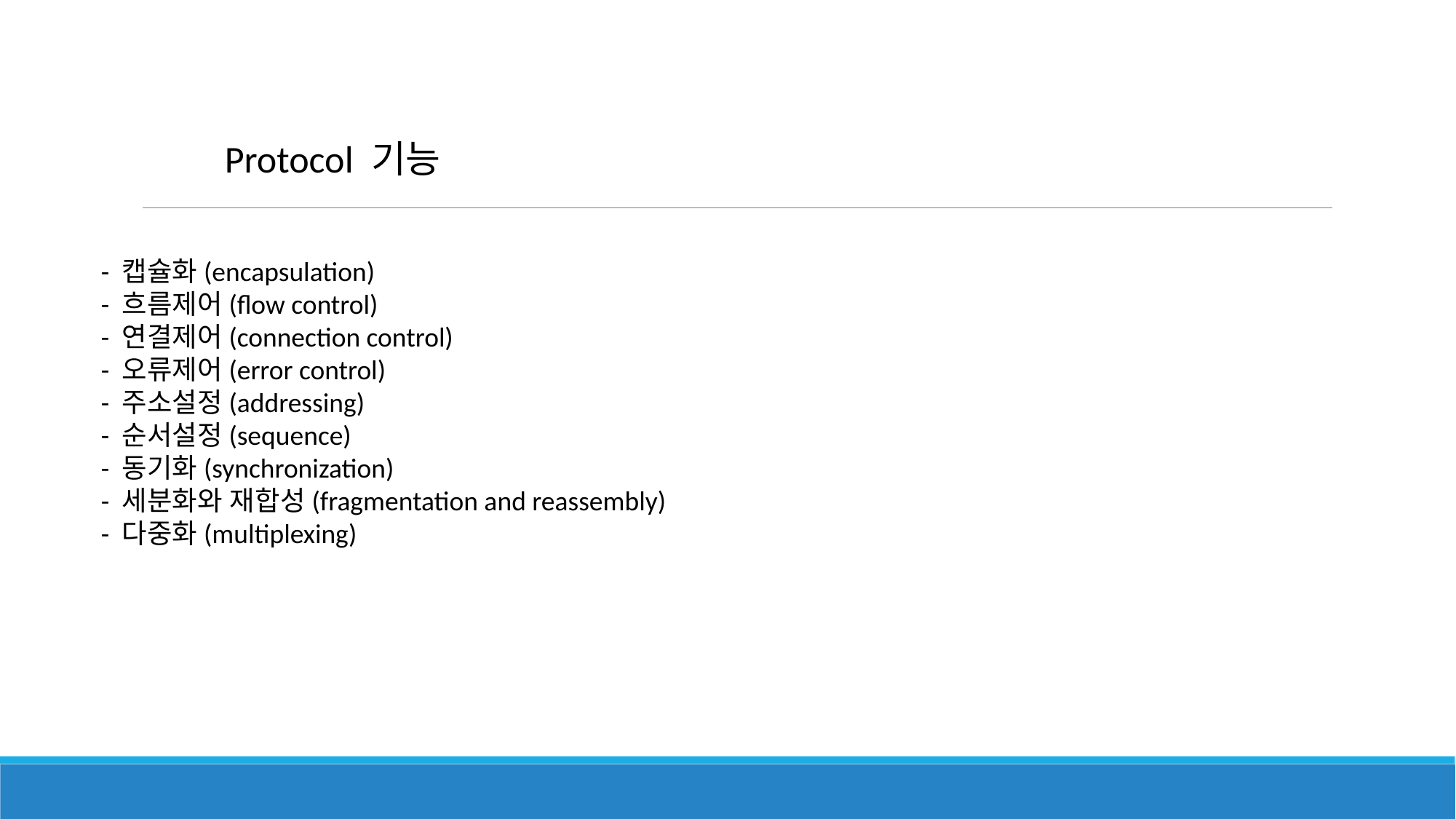

Protocol 기능
- 캡슐화(encapsulation)
- 흐름제어(flow control)
- 연결제어(connection control)
- 오류제어(error control)
- 주소설정(addressing)
- 순서설정(sequence)
- 동기화(synchronization)
- 세분화와 재합성(fragmentation and reassembly)
- 다중화(multiplexing)